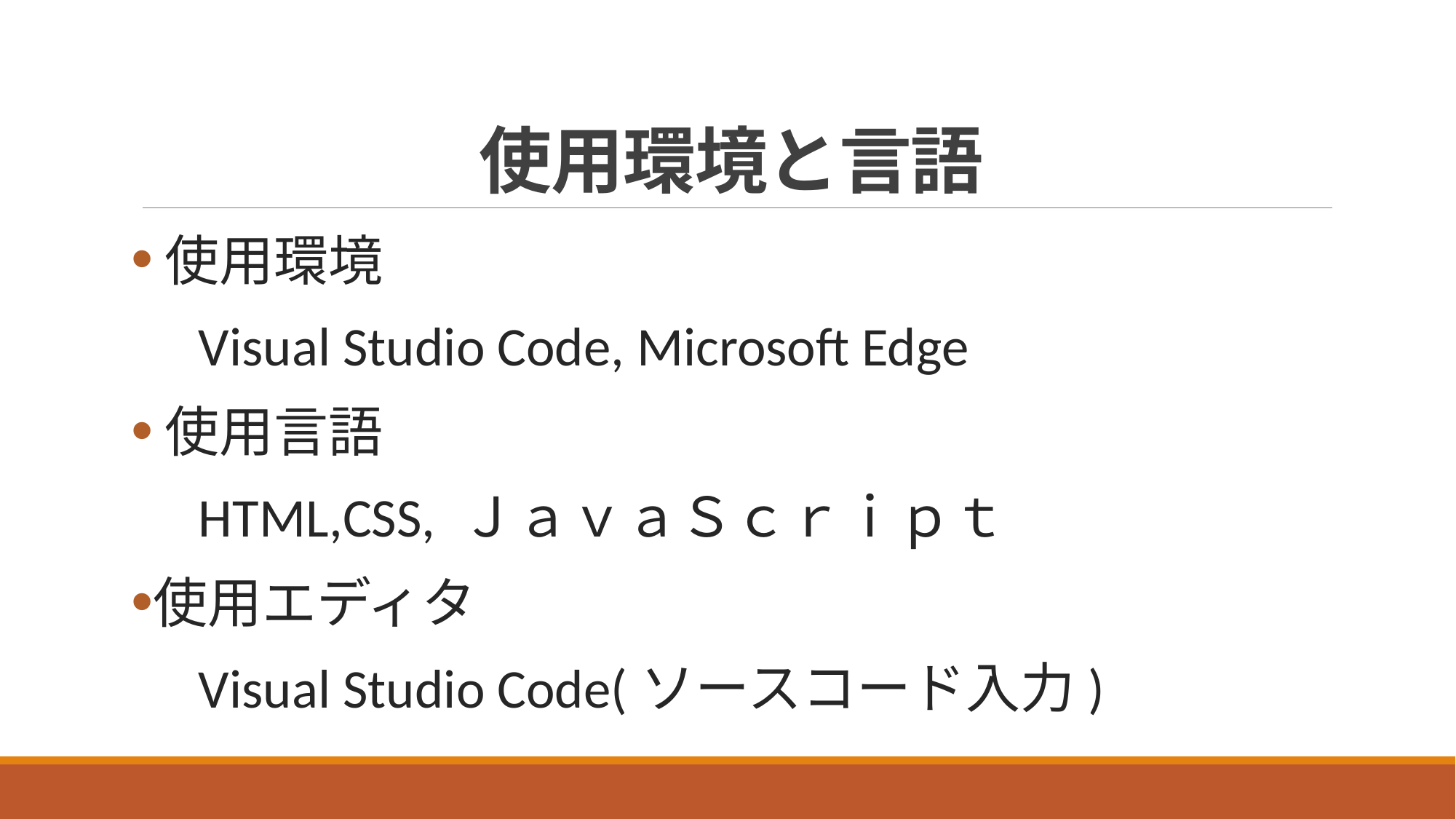

# 使用環境と言語
使用環境
　Visual Studio Code, Microsoft Edge
使用言語
　HTML,CSS, ＪａｖａＳｃｒｉｐｔ
使用エディタ
　Visual Studio Code(ソースコード入力)